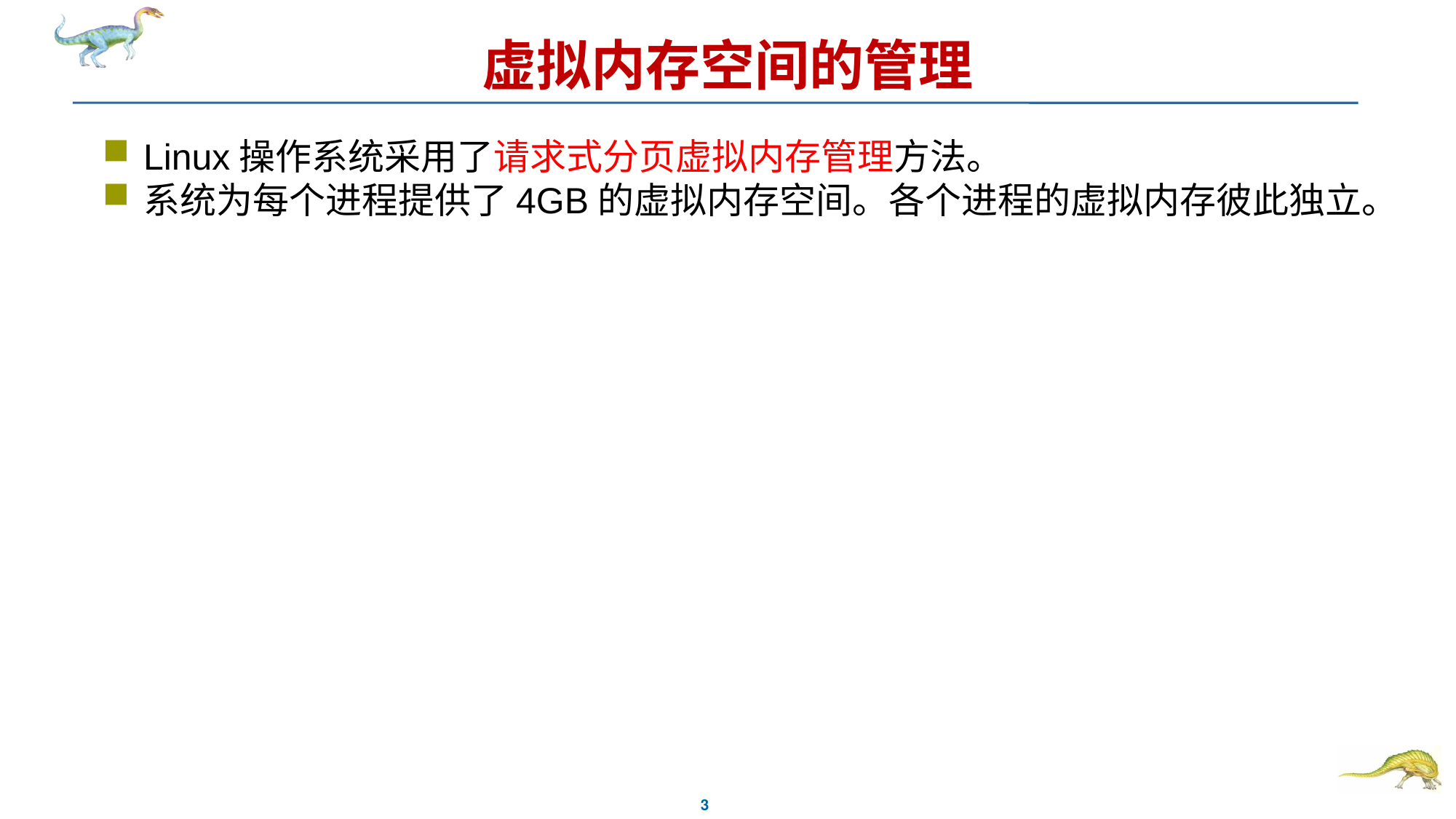

# 虚拟内存空间的管理
Linux操作系统采用了请求式分页虚拟内存管理方法。
系统为每个进程提供了4GB的虚拟内存空间。各个进程的虚拟内存彼此独立。